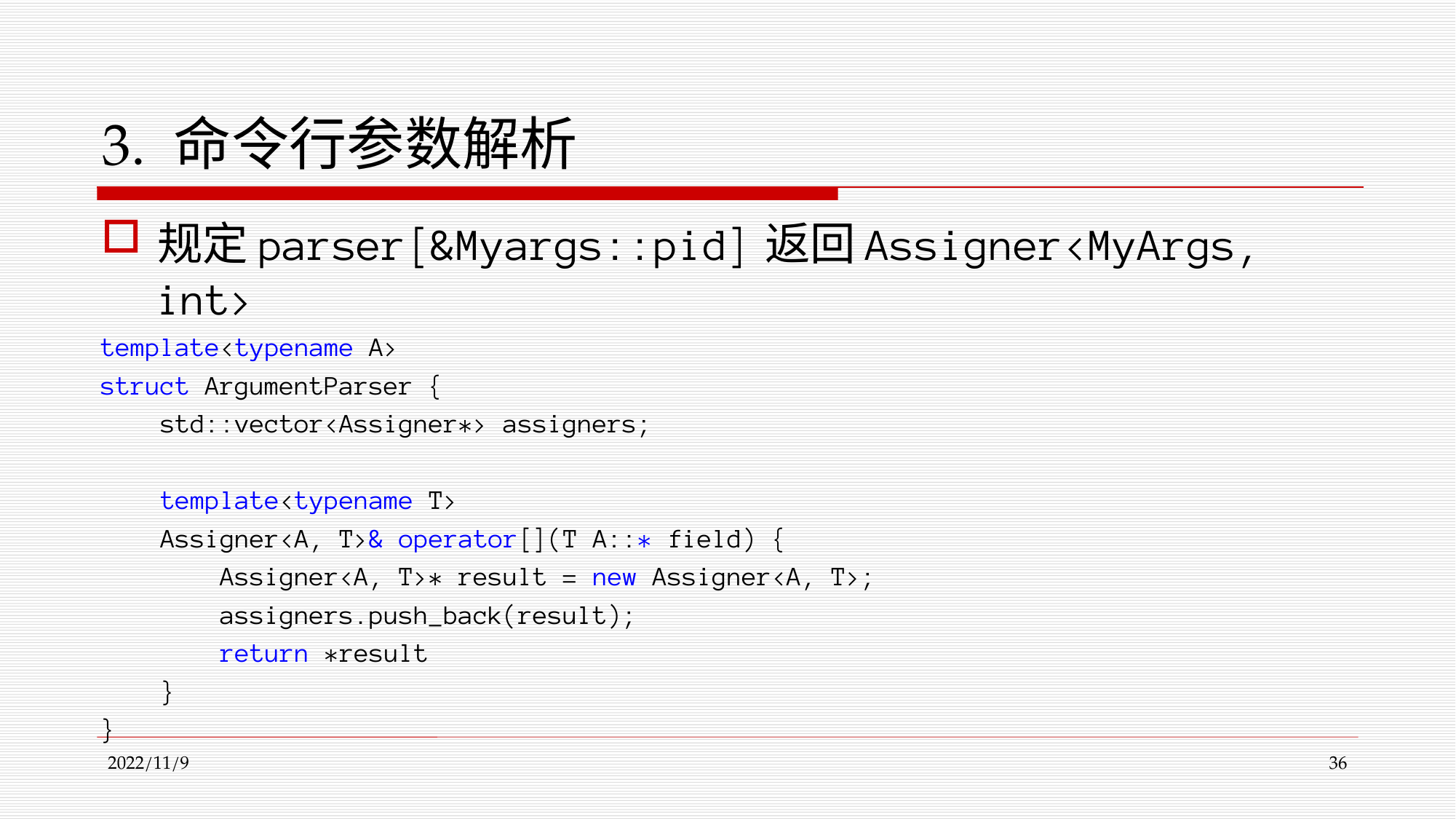

# 3. 命令行参数解析
规定parser[&Myargs::pid]返回Assigner<MyArgs, int>
template<typename A>
struct ArgumentParser {
    std::vector<Assigner*> assigners;

    template<typename T>
    Assigner<A, T>& operator[](T A::* field) {
        Assigner<A, T>* result = new Assigner<A, T>;
        assigners.push_back(result);
        return *result
    }
}

2022/11/9
36